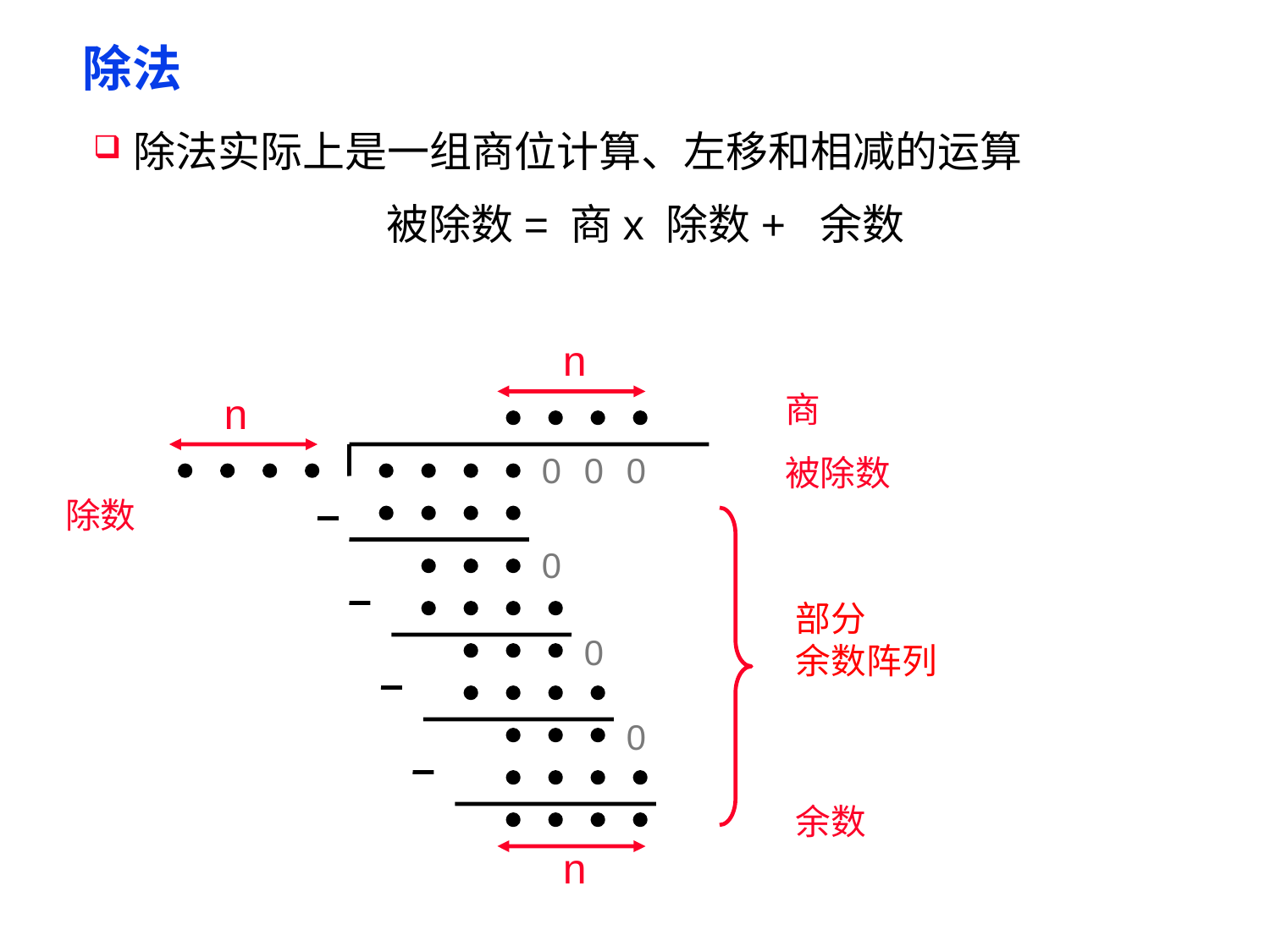

# 除法
除法实际上是一组商位计算、左移和相减的运算
被除数= 商x 除数+  余数
n
n
商

0
0
0

被除数

除数

0

部分
余数阵列

0

0

余数

n